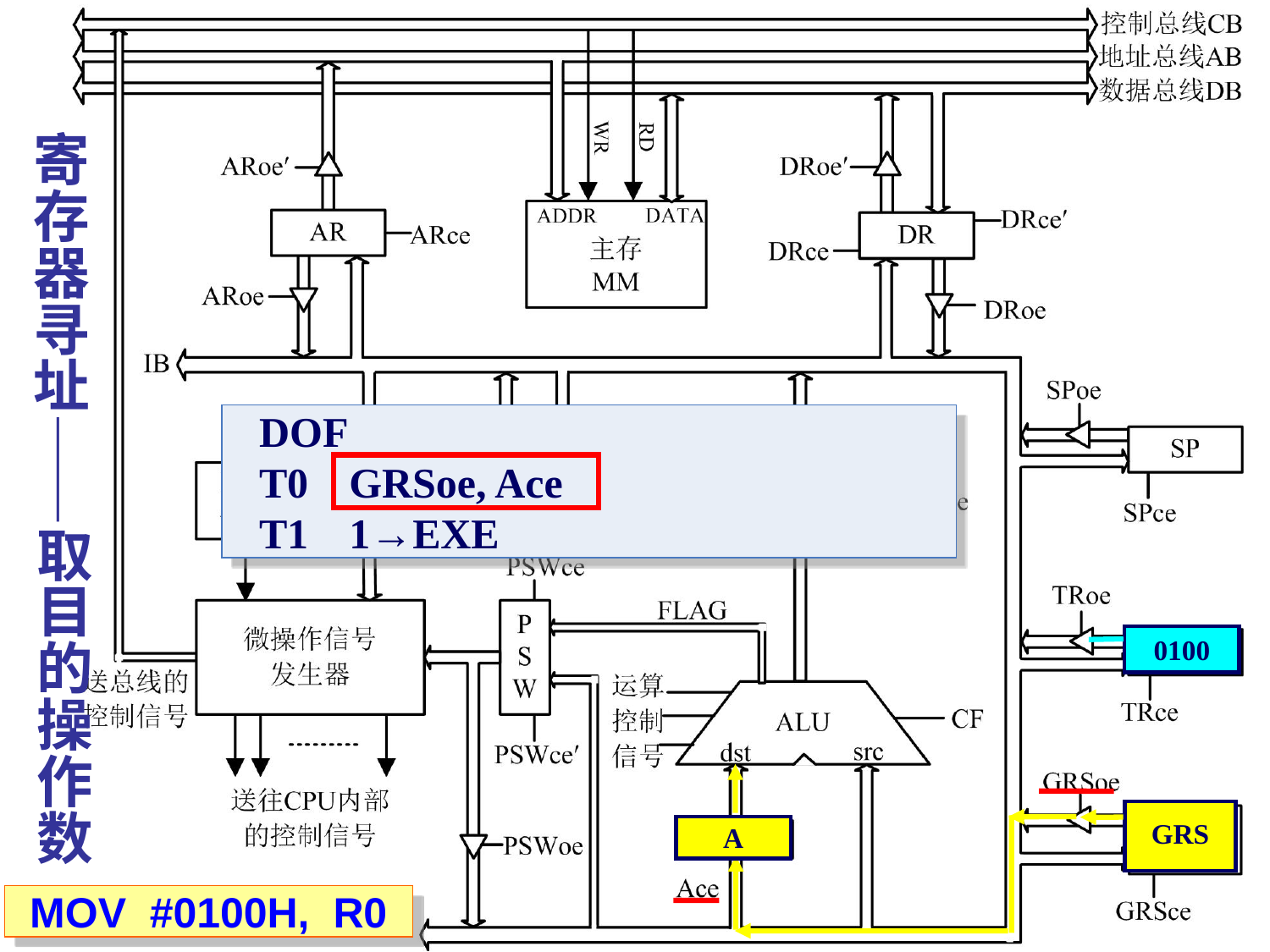

# 寄存器寻址——取目的操作数
DOF
T0	GRSoe, Ace
T1	1→EXE

0100

GRS

A

MOV  #0100H,  R0
34